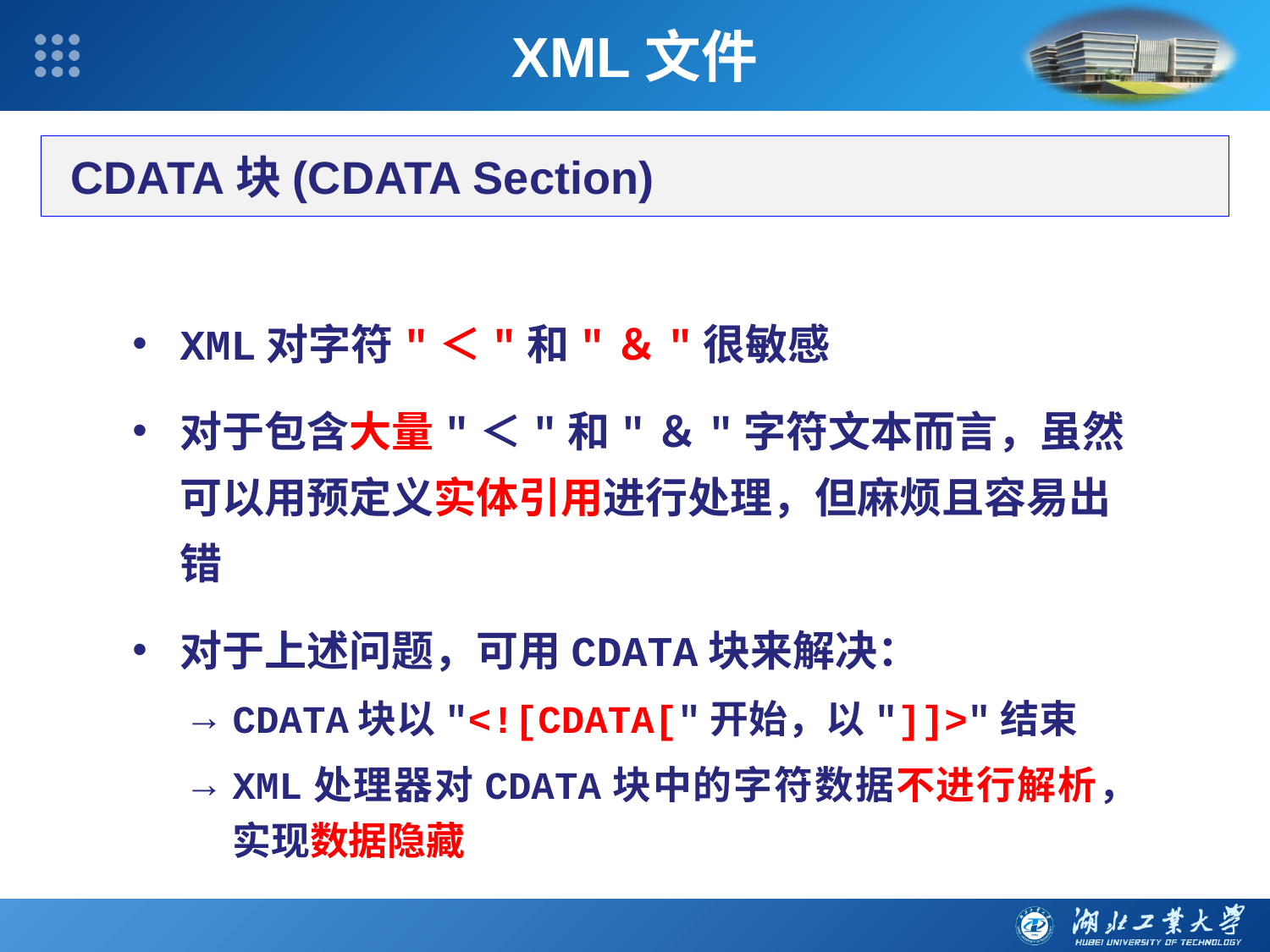

XML文件
CDATA块(CDATA Section)
XML对字符"＜"和"＆"很敏感
对于包含大量"＜"和"＆"字符文本而言，虽然可以用预定义实体引用进行处理，但麻烦且容易出错
对于上述问题，可用CDATA块来解决：
CDATA块以"<![CDATA["开始，以"]]>"结束
XML处理器对CDATA块中的字符数据不进行解析，实现数据隐藏